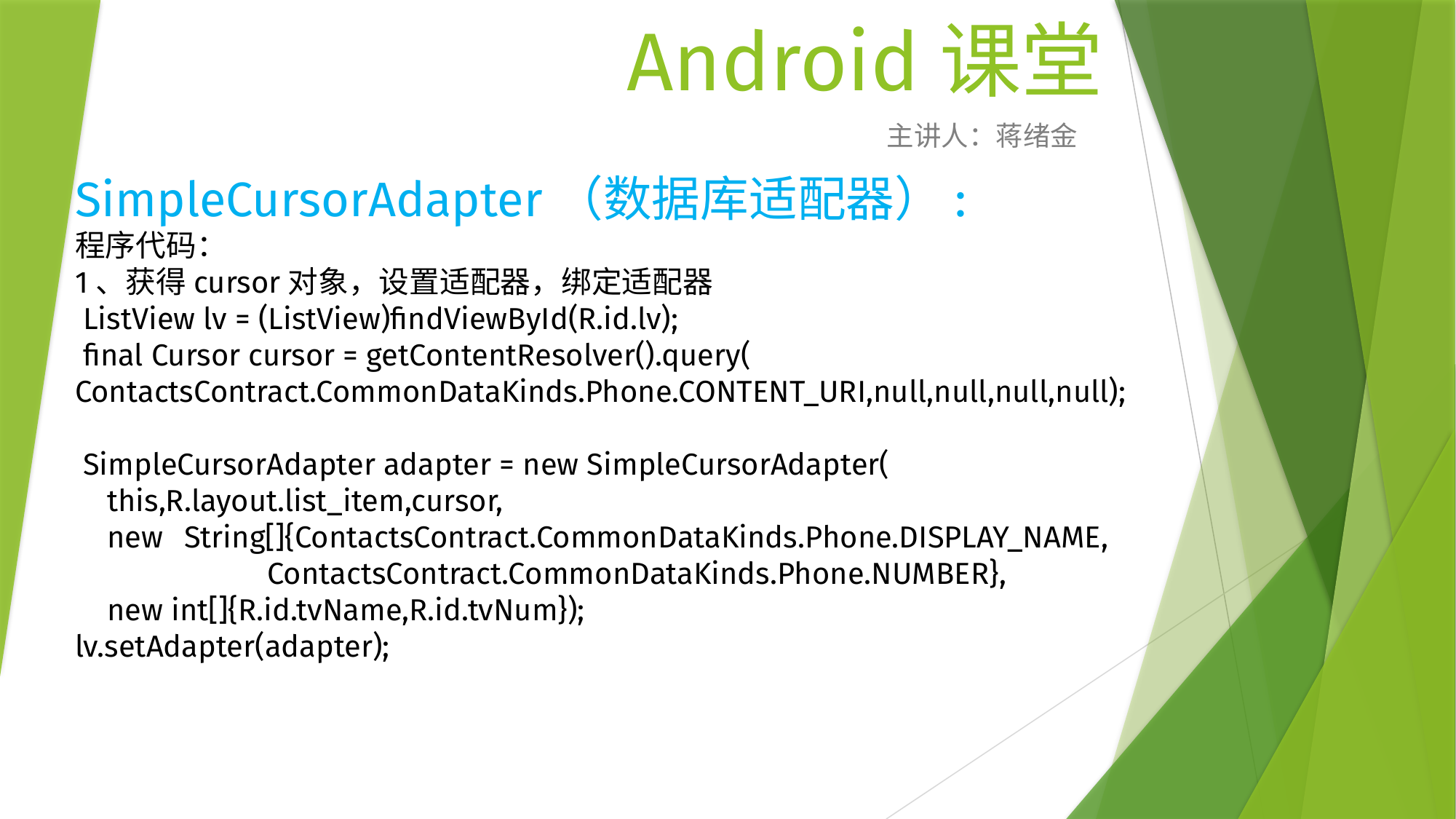

# Android课堂
主讲人：蒋绪金
SimpleCursorAdapter（数据库适配器）:
程序代码：
1、获得cursor对象，设置适配器，绑定适配器
 ListView lv = (ListView)findViewById(R.id.lv);
 final Cursor cursor = getContentResolver().query(
ContactsContract.CommonDataKinds.Phone.CONTENT_URI,null,null,null,null);

 SimpleCursorAdapter adapter = new SimpleCursorAdapter(
    this,R.layout.list_item,cursor,
    new 	String[]{ContactsContract.CommonDataKinds.Phone.DISPLAY_NAME,
                        ContactsContract.CommonDataKinds.Phone.NUMBER},
    new int[]{R.id.tvName,R.id.tvNum});
lv.setAdapter(adapter);